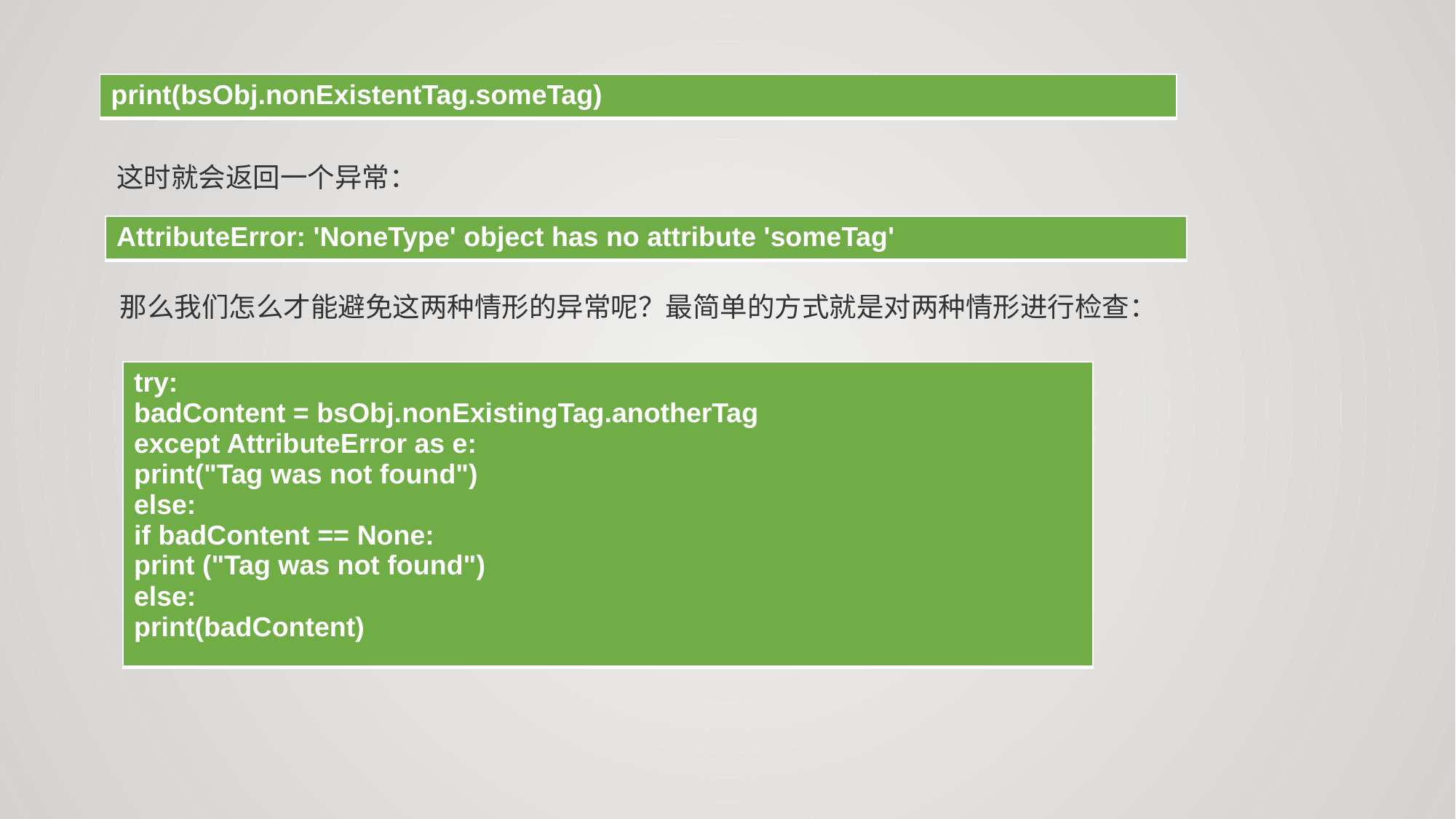

| print(bsObj.nonExistentTag.someTag) |
| --- |
这时就会返回一个异常：
| AttributeError: 'NoneType' object has no attribute 'someTag' |
| --- |
那么我们怎么才能避免这两种情形的异常呢？最简单的方式就是对两种情形进行检查：
| try: badContent = bsObj.nonExistingTag.anotherTag except AttributeError as e: print("Tag was not found") else: if badContent == None: print ("Tag was not found") else: print(badContent) |
| --- |